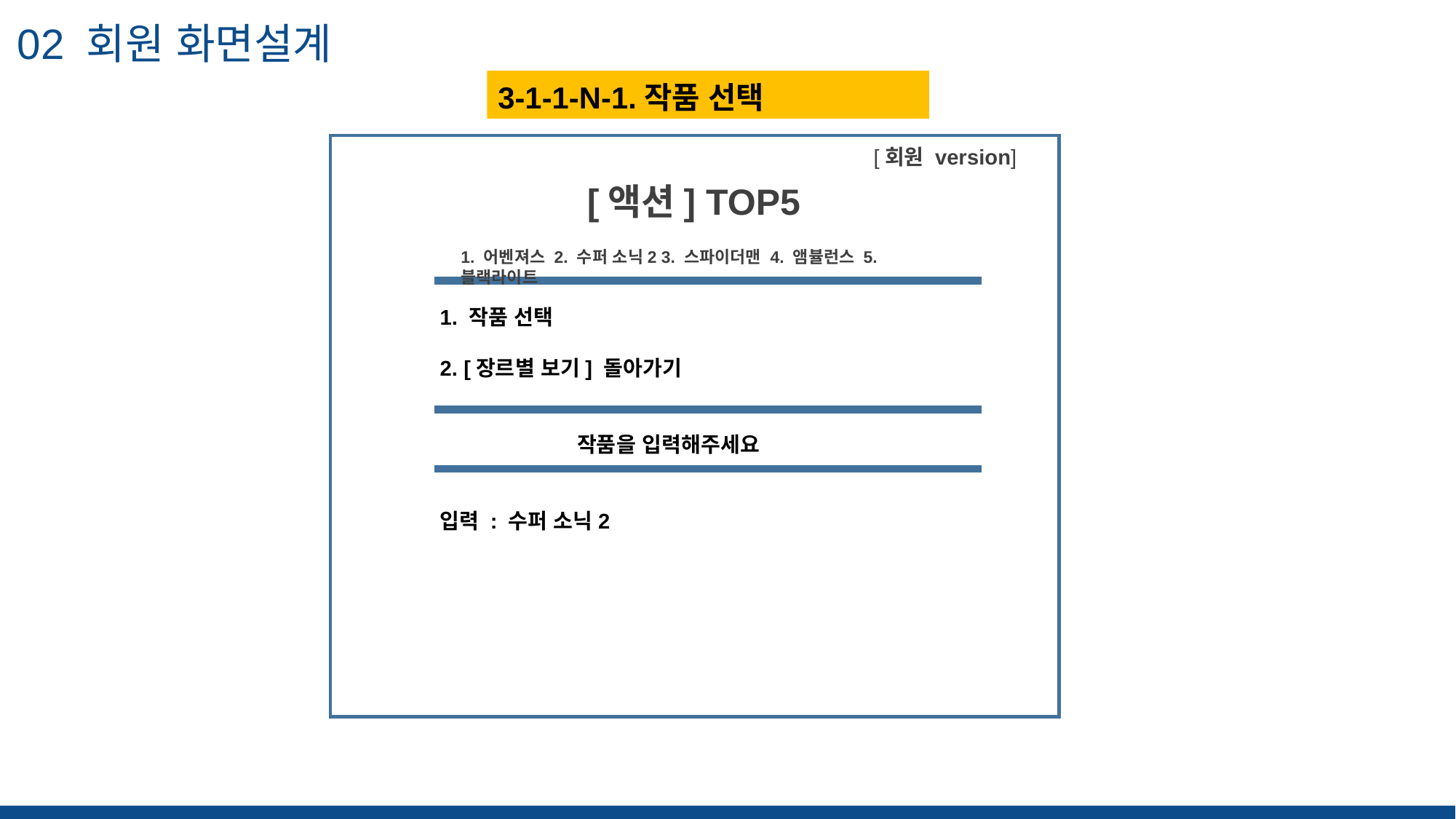

02 회원 화면설계

3-1-1-N-1.작품 선택
“ 해당 슬라이드의 핵심 을 적어주세요 ”

[회원 version]
 [액션] TOP5
1. 어벤져스 2. 수퍼 소닉2 3. 스파이더맨 4. 앰뷸런스 5. 블랙라이트

1. 작품 선택

2. [장르별 보기] 돌아가기

                      작품을 입력해주세요

입력 : 수퍼 소닉2